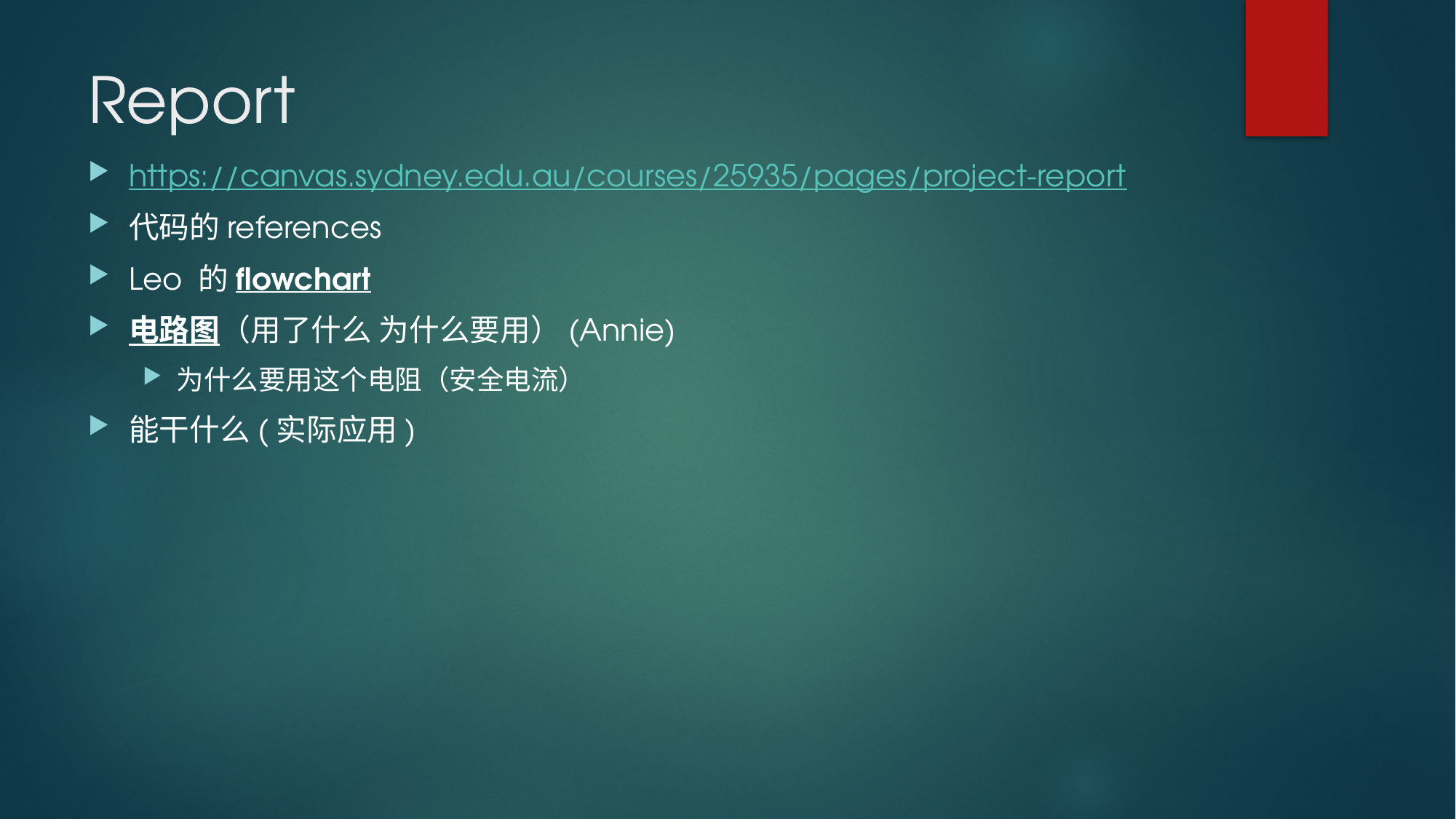

# Report
https://canvas.sydney.edu.au/courses/25935/pages/project-report
代码的references
Leo 的flowchart
电路图（用了什么 为什么要用）(Annie)
为什么要用这个电阻（安全电流）
能干什么(实际应用)